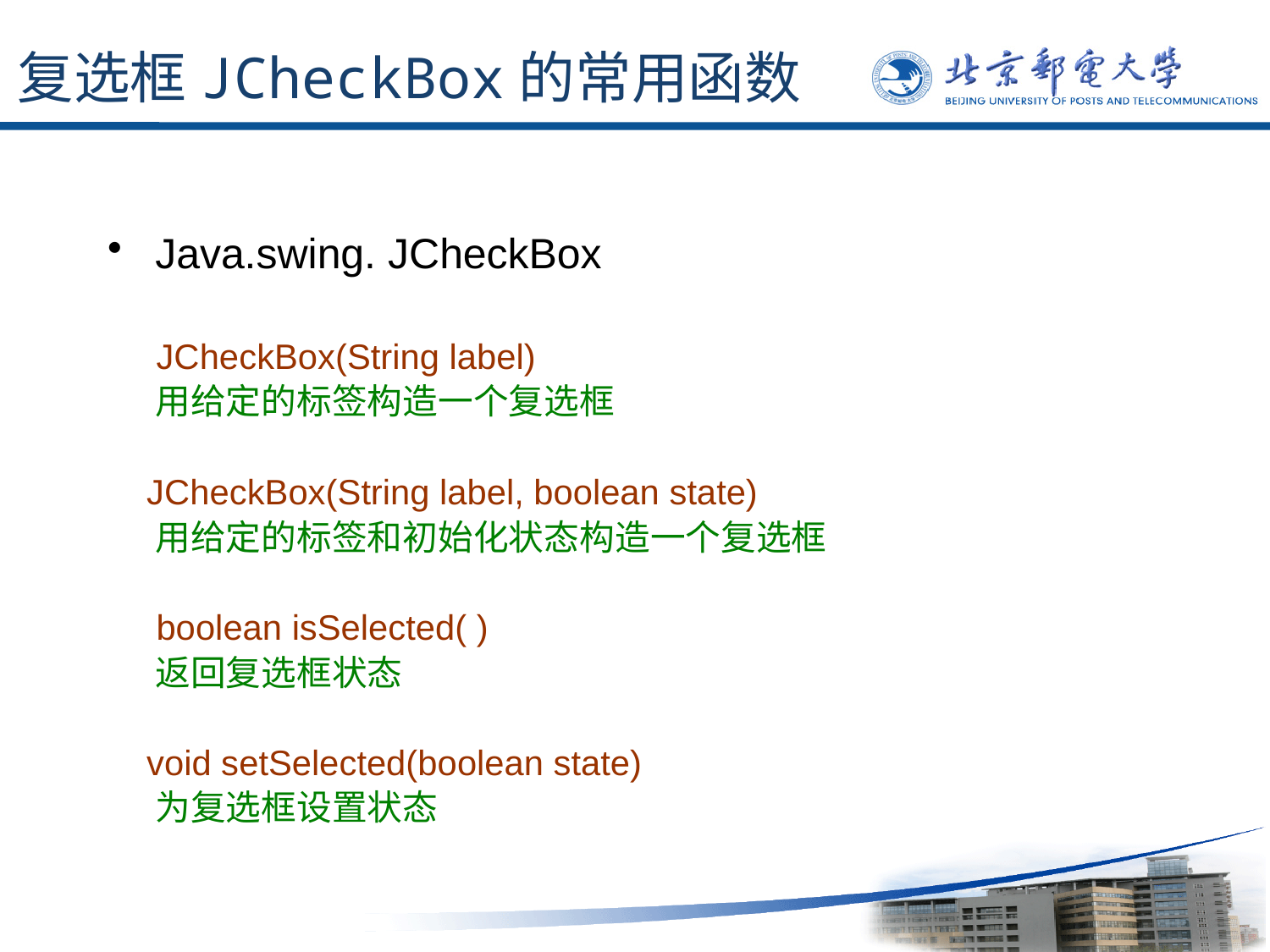

# 复选框JCheckBox的常用函数
Java.swing. JCheckBox

     JCheckBox(String label)
     用给定的标签构造一个复选框

    JCheckBox(String label, boolean state)
     用给定的标签和初始化状态构造一个复选框

     boolean isSelected( )
     返回复选框状态

    void setSelected(boolean state)
     为复选框设置状态